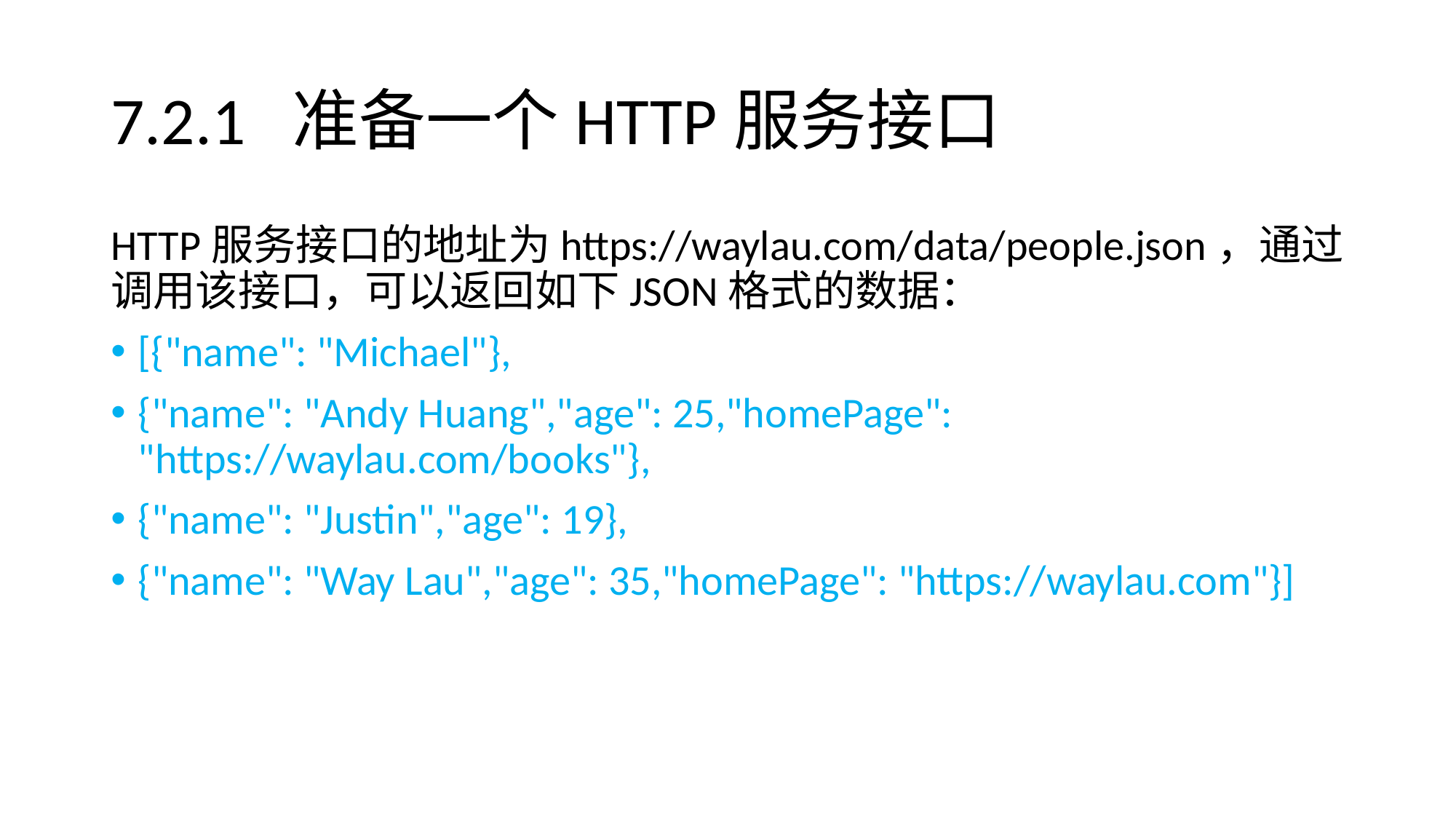

# 7.2.1  准备一个HTTP服务接口
HTTP服务接口的地址为https://waylau.com/data/people.json，通过调用该接口，可以返回如下JSON格式的数据：
[{"name": "Michael"},
{"name": "Andy Huang","age": 25,"homePage": "https://waylau.com/books"},
{"name": "Justin","age": 19},
{"name": "Way Lau","age": 35,"homePage": "https://waylau.com"}]